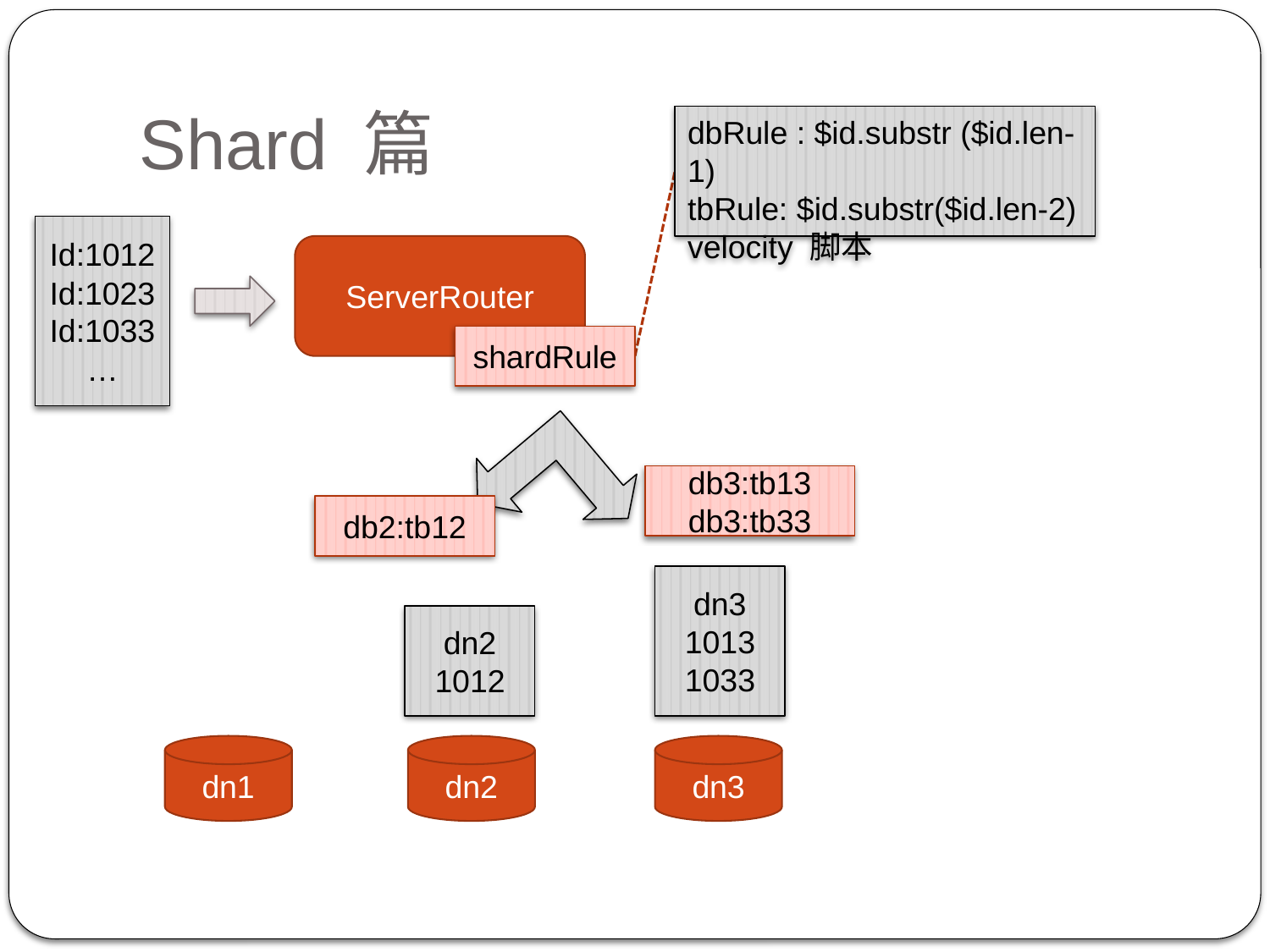

# Shard 篇
dbRule : $id.substr ($id.len-1)
tbRule: $id.substr($id.len-2)
velocity 脚本
Id:1012
Id:1023
Id:1033
…
ServerRouter

shardRule

db3:tb13
db3:tb33
db2:tb12
dn3
1013
1033
dn2
1012
dn1
dn2
dn3